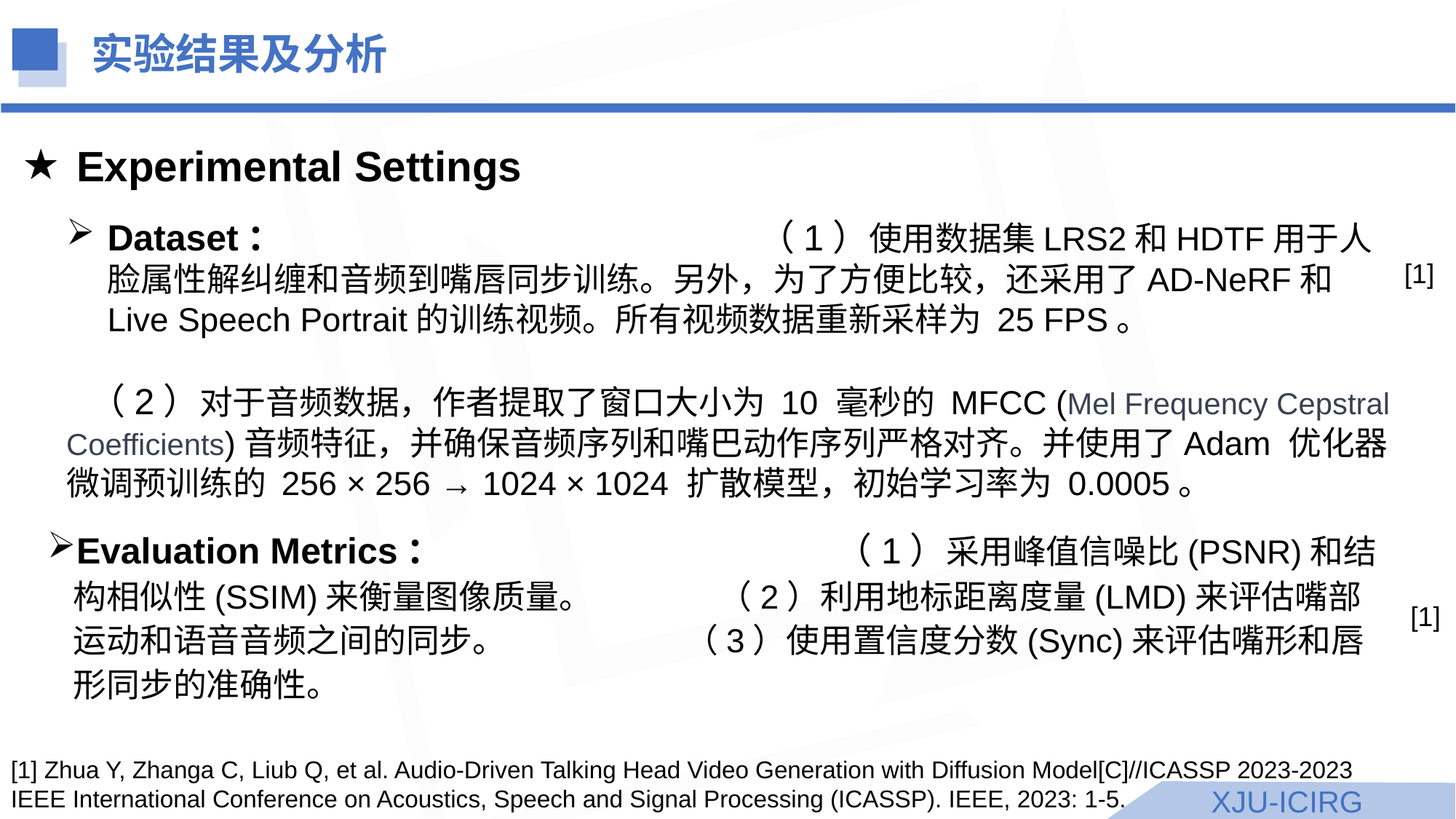

实验结果及分析

Experimental Settings
Dataset：                                                          （1）使用数据集LRS2和HDTF用于人脸属性解纠缠和音频到嘴唇同步训练。另外，为了方便比较，还采用了AD-NeRF和Live Speech Portrait的训练视频。所有视频数据重新采样为 25 FPS。
  （2）对于音频数据，作者提取了窗口大小为 10 毫秒的 MFCC (Mel Frequency Cepstral Coefficients)音频特征，并确保音频序列和嘴巴动作序列严格对齐。并使用了Adam 优化器微调预训练的 256 × 256 → 1024 × 1024 扩散模型，初始学习率为 0.0005。
[1]
Evaluation Metrics：                                                （1）采用峰值信噪比(PSNR)和结构相似性(SSIM)来衡量图像质量。                 （2）利用地标距离度量(LMD)来评估嘴部运动和语音音频之间的同步。                        （3）使用置信度分数(Sync)来评估嘴形和唇形同步的准确性。

[1]
[1] Zhua Y, Zhanga C, Liub Q, et al. Audio-Driven Talking Head Video Generation with Diffusion Model[C]//ICASSP 2023-2023 IEEE International Conference on Acoustics, Speech and Signal Processing (ICASSP). IEEE, 2023: 1-5.
XJU-ICIRG